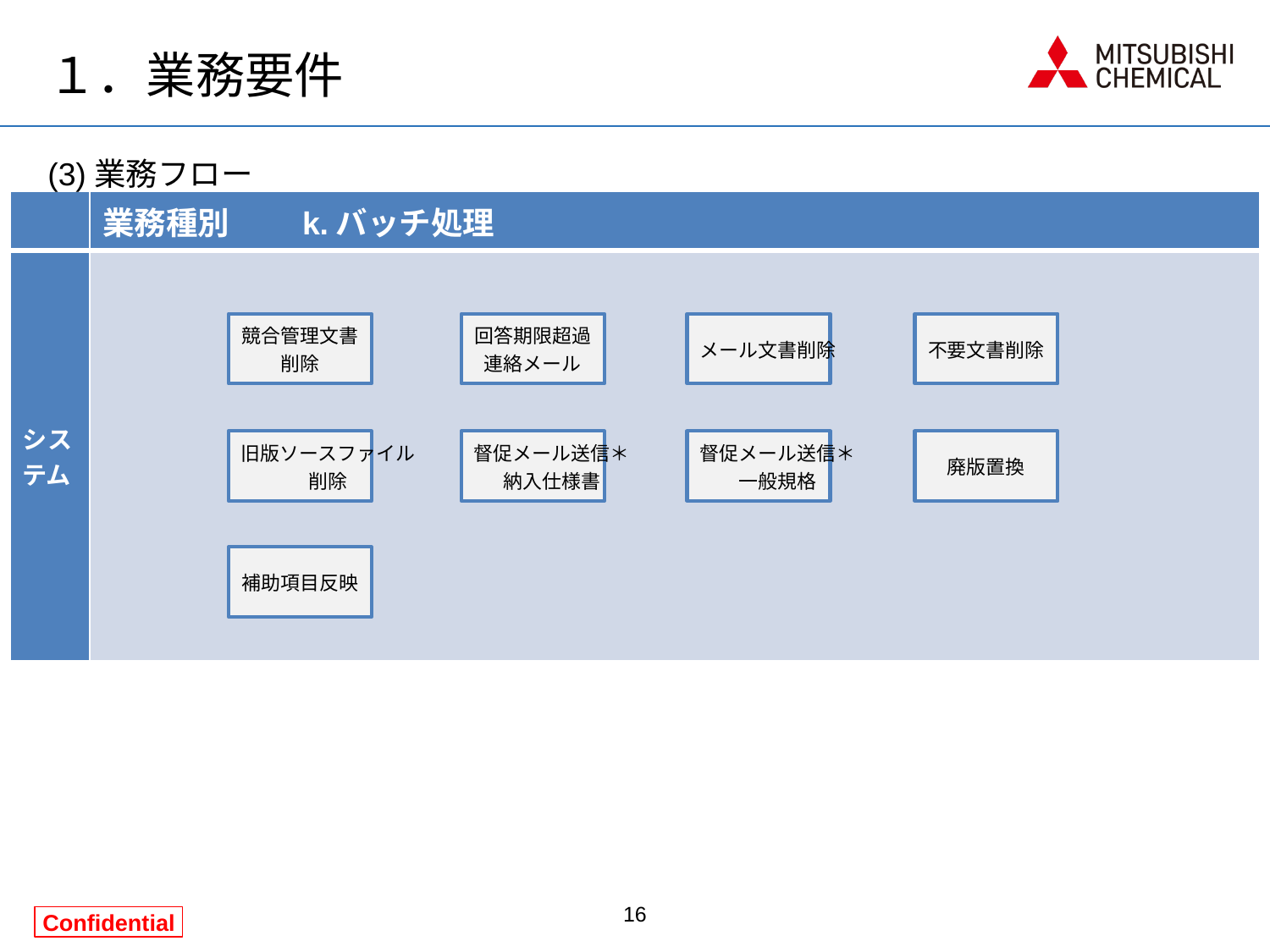

# １．業務要件
(3)業務フロー
|  | 業務種別　　k.バッチ処理 |
| --- | --- |
| システム |  |
競合管理文書削除
回答期限超過連絡メール
メール文書削除
不要文書削除
旧版ソースファイル
削除
督促メール送信＊
納入仕様書
督促メール送信＊
一般規格
廃版置換
補助項目反映
16